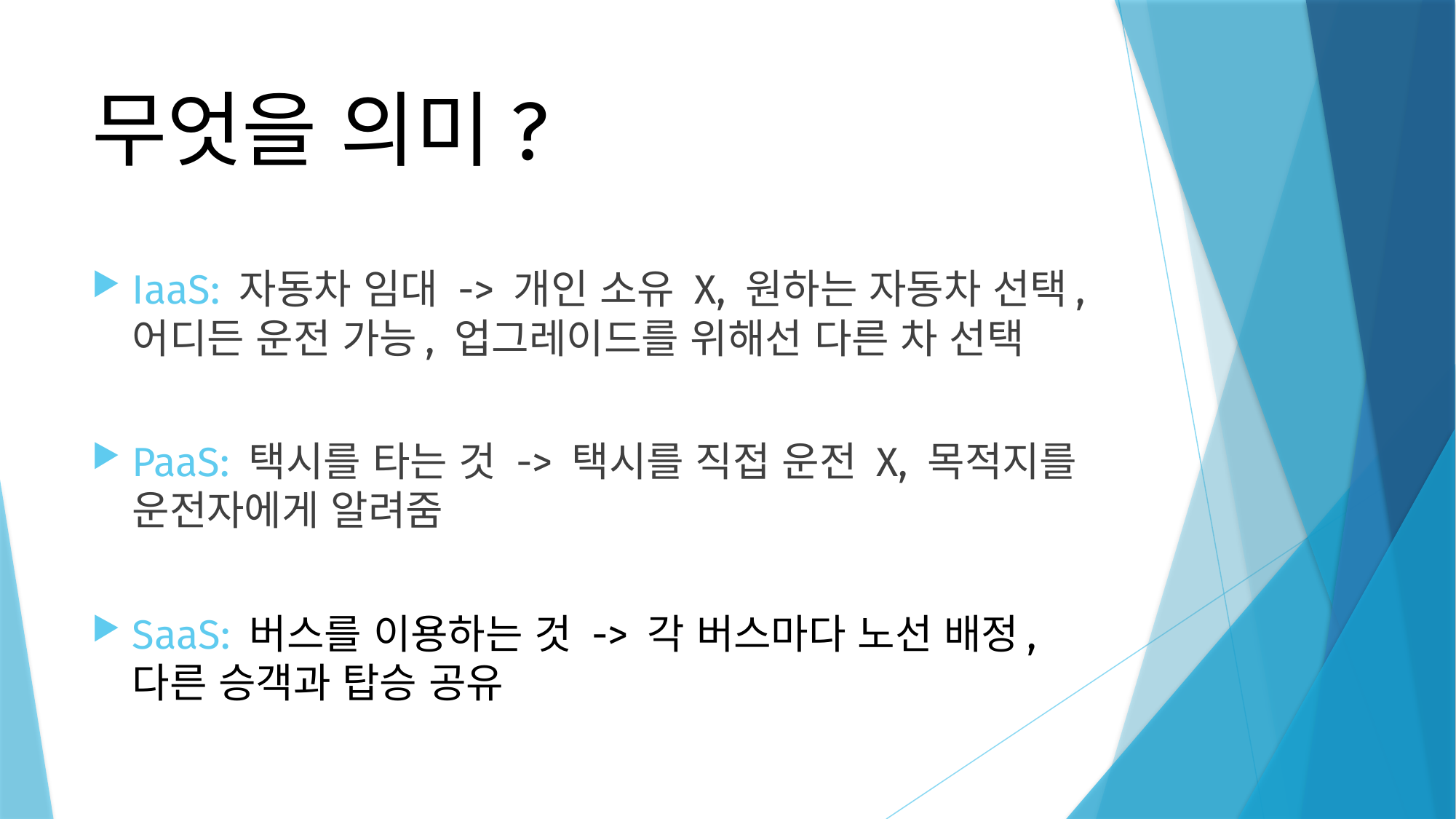

# 무엇을 의미?
IaaS: 자동차 임대 -> 개인 소유 X, 원하는 자동차 선택, 어디든 운전 가능, 업그레이드를 위해선 다른 차 선택

PaaS: 택시를 타는 것 -> 택시를 직접 운전 X, 목적지를 운전자에게 알려줌

SaaS: 버스를 이용하는 것 -> 각 버스마다 노선 배정, 다른 승객과 탑승 공유